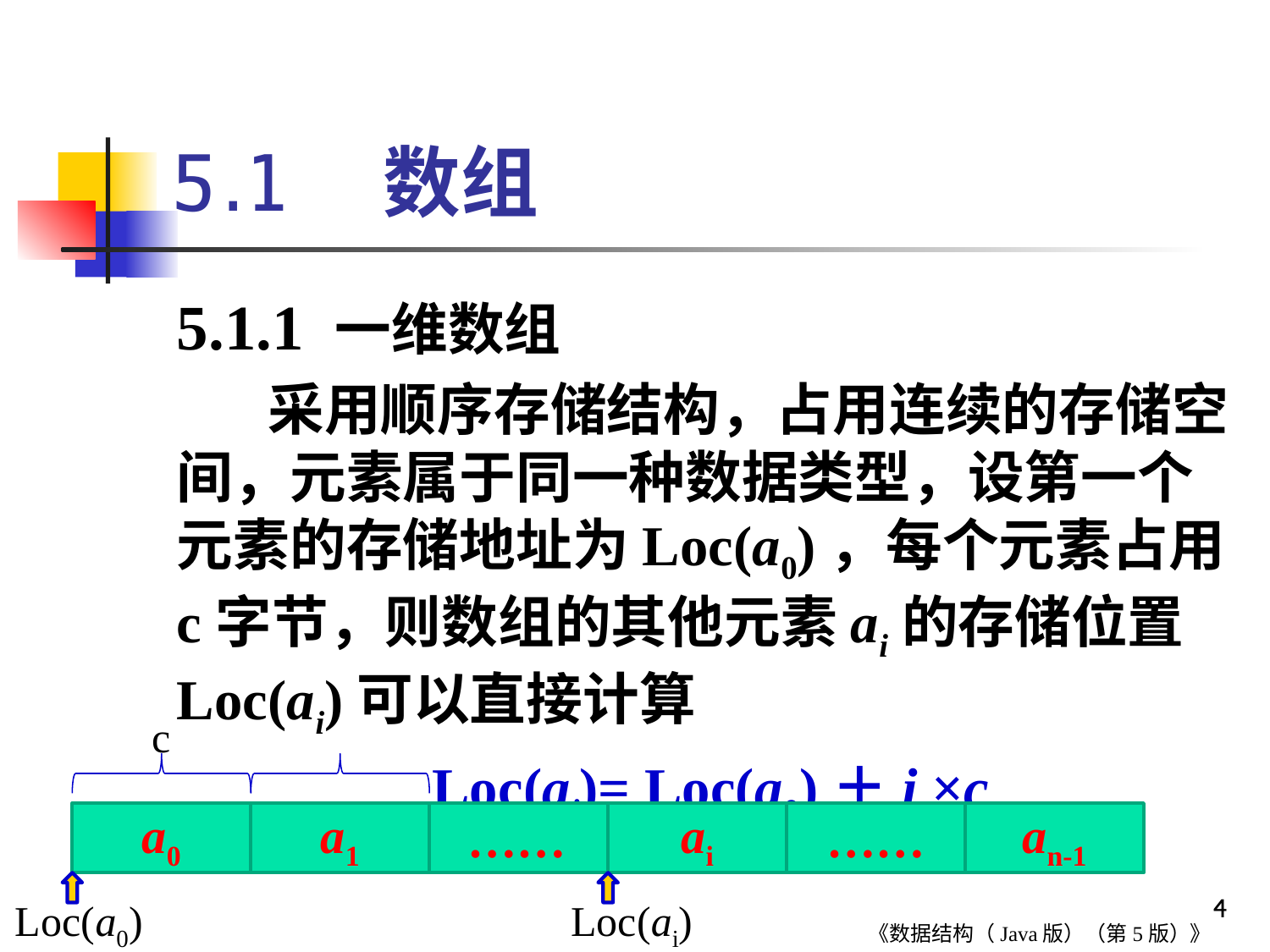

# 5.1   数组
5.1.1 一维数组
      采用顺序存储结构，占用连续的存储空间，元素属于同一种数据类型，设第一个元素的存储地址为Loc(a0)，每个元素占用c字节，则数组的其他元素ai的存储位置Loc(ai)可以直接计算
                  Loc(ai)= Loc(a0)＋i ×c

c
a0
a1
……
ai
……
an-1

Loc(a0)
Loc(ai)
4
《数据结构（Java版）（第5版）》